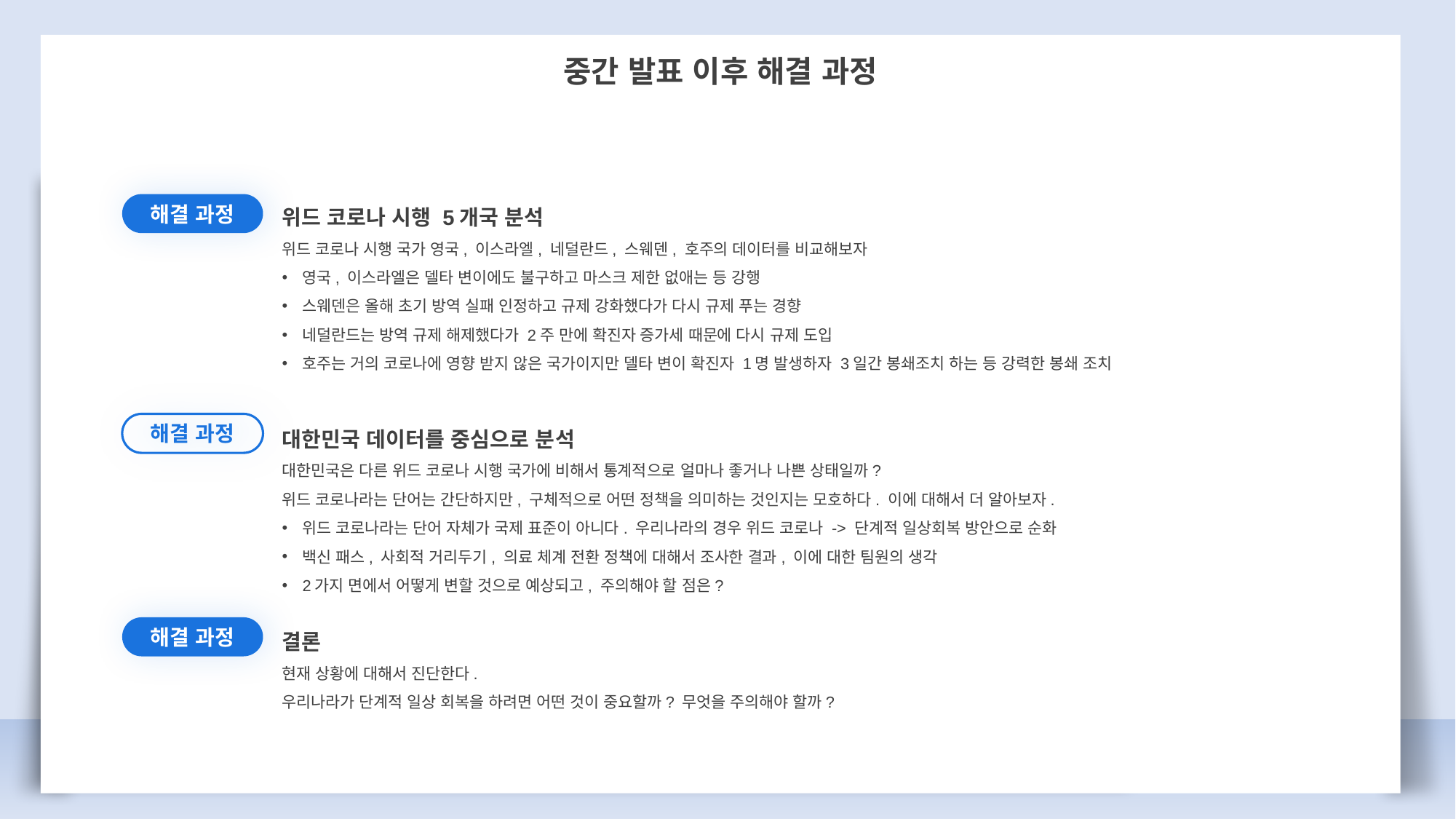

중간 발표 이후 해결 과정

위드 코로나 시행 5개국 분석
위드 코로나 시행 국가 영국, 이스라엘, 네덜란드, 스웨덴, 호주의 데이터를 비교해보자
영국, 이스라엘은 델타 변이에도 불구하고 마스크 제한 없애는 등 강행
스웨덴은 올해 초기 방역 실패 인정하고 규제 강화했다가 다시 규제 푸는 경향
네덜란드는 방역 규제 해제했다가 2주 만에 확진자 증가세 때문에 다시 규제 도입
호주는 거의 코로나에 영향 받지 않은 국가이지만 델타 변이 확진자 1명 발생하자 3일간 봉쇄조치 하는 등 강력한 봉쇄 조치
해결 과정
대한민국 데이터를 중심으로 분석
대한민국은 다른 위드 코로나 시행 국가에 비해서 통계적으로 얼마나 좋거나 나쁜 상태일까?
위드 코로나라는 단어는 간단하지만, 구체적으로 어떤 정책을 의미하는 것인지는 모호하다. 이에 대해서 더 알아보자.
위드 코로나라는 단어 자체가 국제 표준이 아니다. 우리나라의 경우 위드 코로나 -> 단계적 일상회복 방안으로 순화
백신 패스, 사회적 거리두기, 의료 체계 전환 정책에 대해서 조사한 결과, 이에 대한 팀원의 생각
2가지 면에서 어떻게 변할 것으로 예상되고, 주의해야 할 점은?
해결 과정
결론
현재 상황에 대해서 진단한다.
우리나라가 단계적 일상 회복을 하려면 어떤 것이 중요할까? 무엇을 주의해야 할까?
해결 과정